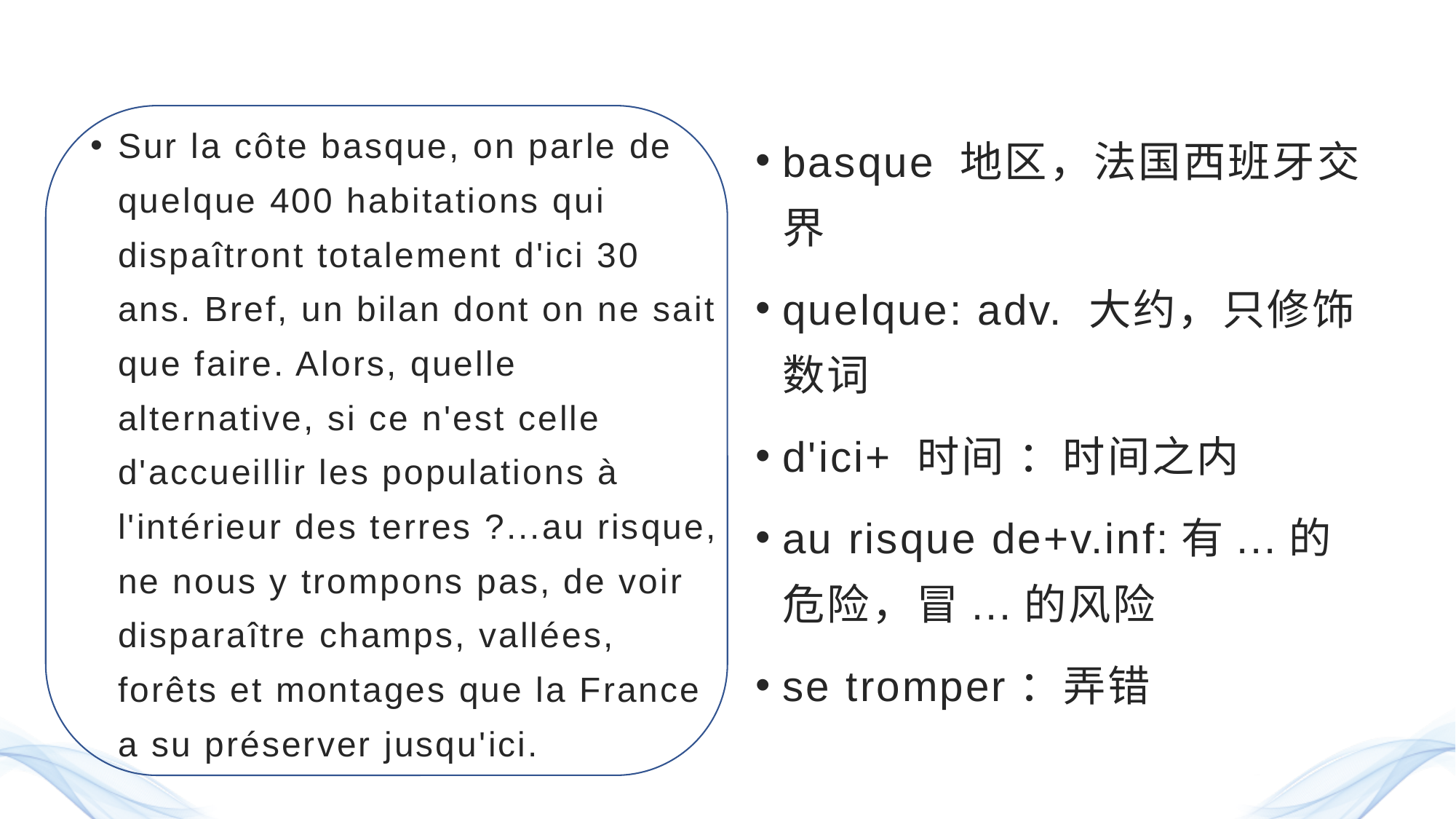

Sur la côte basque, on parle de quelque 400 habitations qui dispaîtront totalement d'ici 30 ans. Bref, un bilan dont on ne sait que faire. Alors, quelle alternative, si ce n'est celle d'accueillir les populations à l'intérieur des terres ?...au risque, ne nous y trompons pas, de voir disparaître champs, vallées, forêts et montages que la France a su préserver jusqu'ici.
basque 地区，法国西班牙交界
quelque: adv. 大约，只修饰数词
d'ici+ 时间 ：时间之内
au risque de+v.inf:有...的危险，冒...的风险
se tromper：弄错